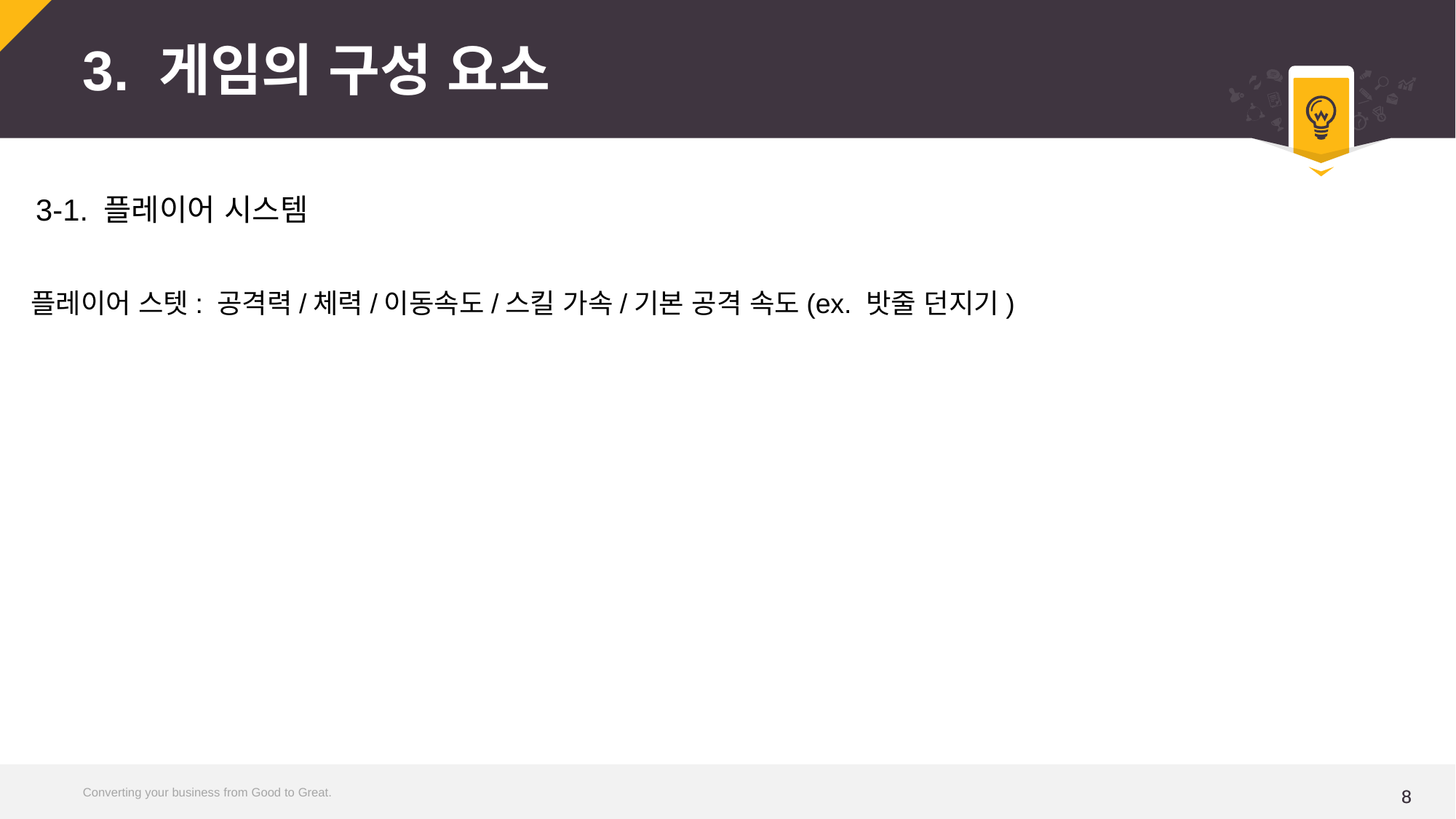

# 3. 게임의 구성 요소

3-1. 플레이어 시스템
플레이어 스텟: 공격력/체력/이동속도/스킬 가속/기본 공격 속도(ex. 밧줄 던지기)

Converting your business from Good to Great.